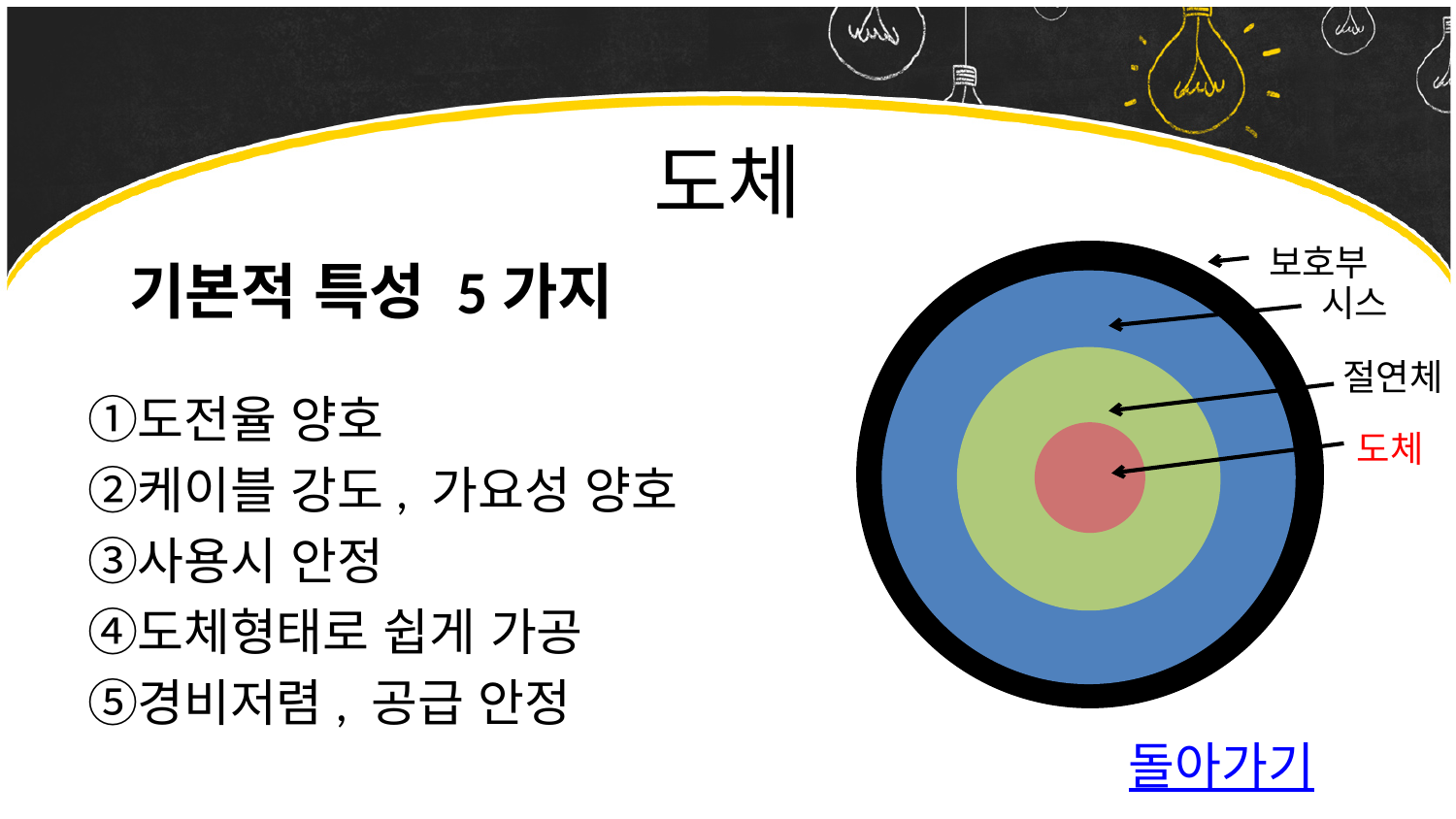

# 도체
보호부

기본적 특성 5가지

시스
절연체

도전율 양호
케이블 강도, 가요성 양호
사용시 안정
도체형태로 쉽게 가공
경비저렴, 공급 안정
도체

돌아가기